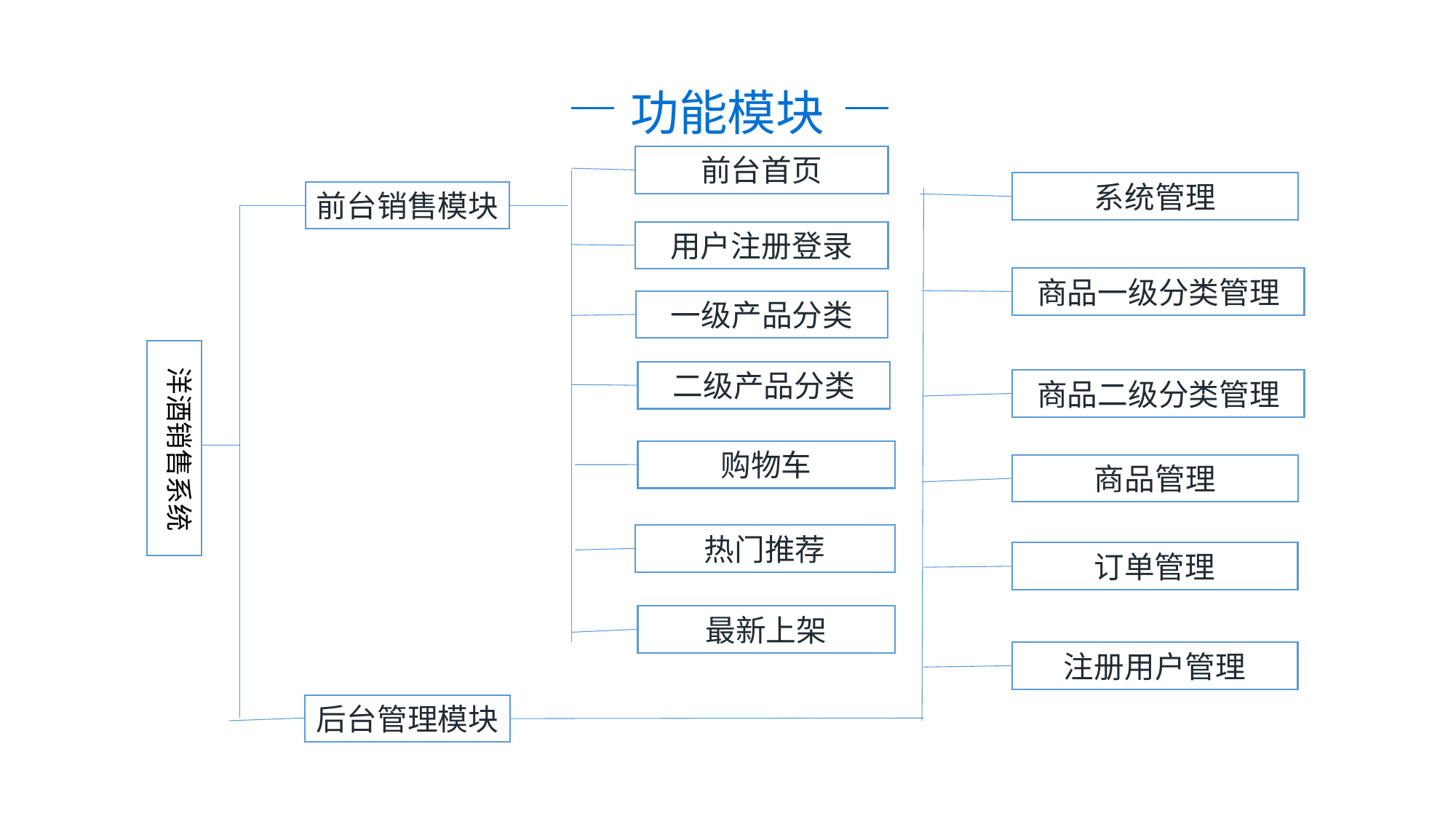

功能模块
前台首页
系统管理
前台销售模块
用户注册登录
商品一级分类管理
一级产品分类

洋酒销售系统
二级产品分类
商品二级分类管理
购物车
商品管理
热门推荐
订单管理
最新上架
注册用户管理
后台管理模块